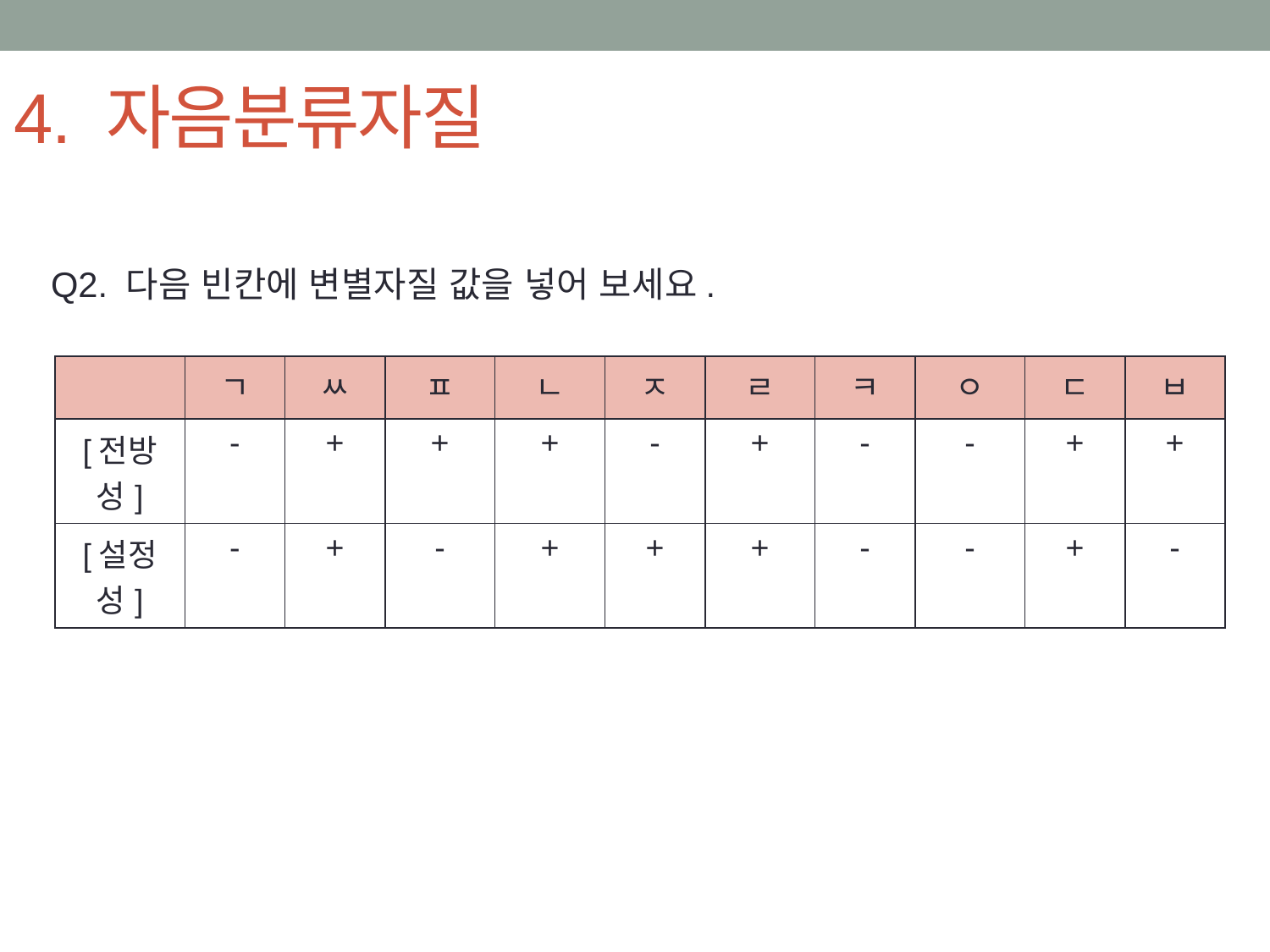

# 4. 자음분류자질

Q2. 다음 빈칸에 변별자질 값을 넣어 보세요.

|  | ㄱ | ㅆ | ㅍ | ㄴ | ㅈ | ㄹ | ㅋ | ㅇ | ㄷ | ㅂ |
| --- | --- | --- | --- | --- | --- | --- | --- | --- | --- | --- |
| [전방성] | - | + | + | + | - | + | - | - | + | + |
| [설정성] | - | + | - | + | + | + | - | - | + | - |